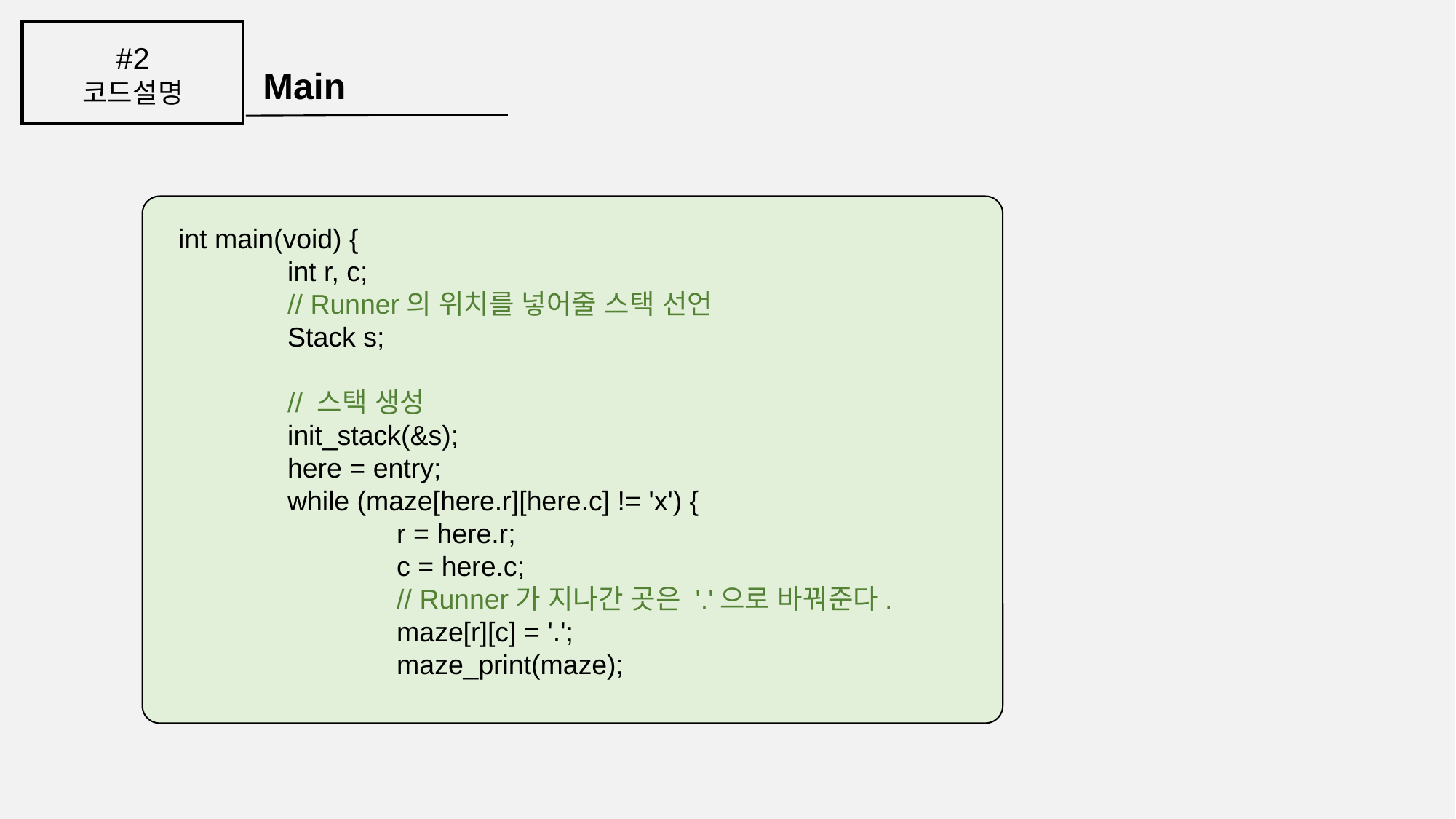

#2
코드설명
Main

int main(void) {
	int r, c;
	// Runner의 위치를 넣어줄 스택 선언
	Stack s;

	// 스택 생성
	init_stack(&s);
	here = entry;
	while (maze[here.r][here.c] != 'x') {
		r = here.r;
		c = here.c;
		// Runner가 지나간 곳은 '.'으로 바꿔준다.
		maze[r][c] = '.';
		maze_print(maze);